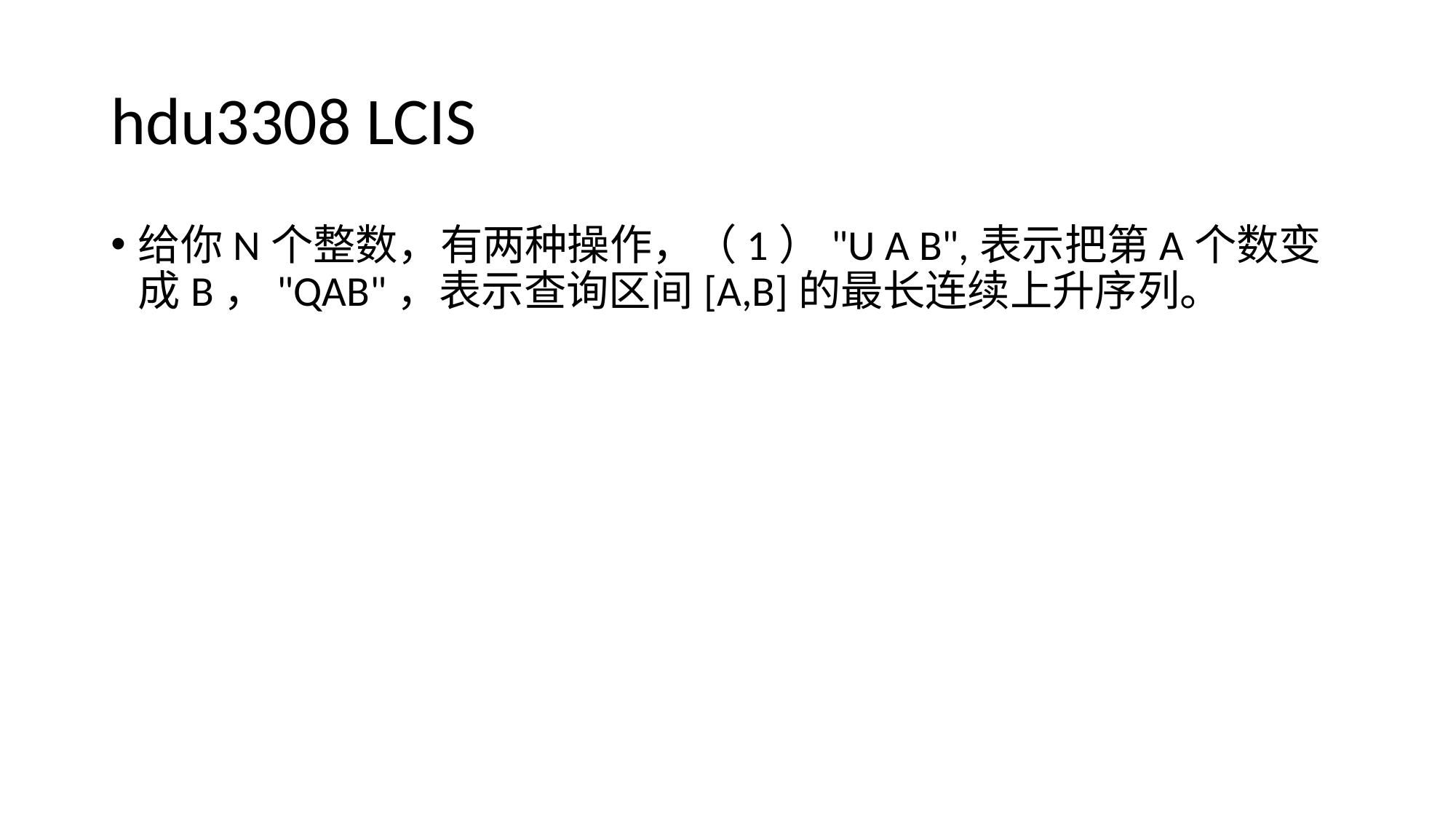

# hdu3308 LCIS
给你N个整数，有两种操作，（1）"U A B",表示把第A个数变成B，"QAB"，表示查询区间[A,B]的最长连续上升序列。